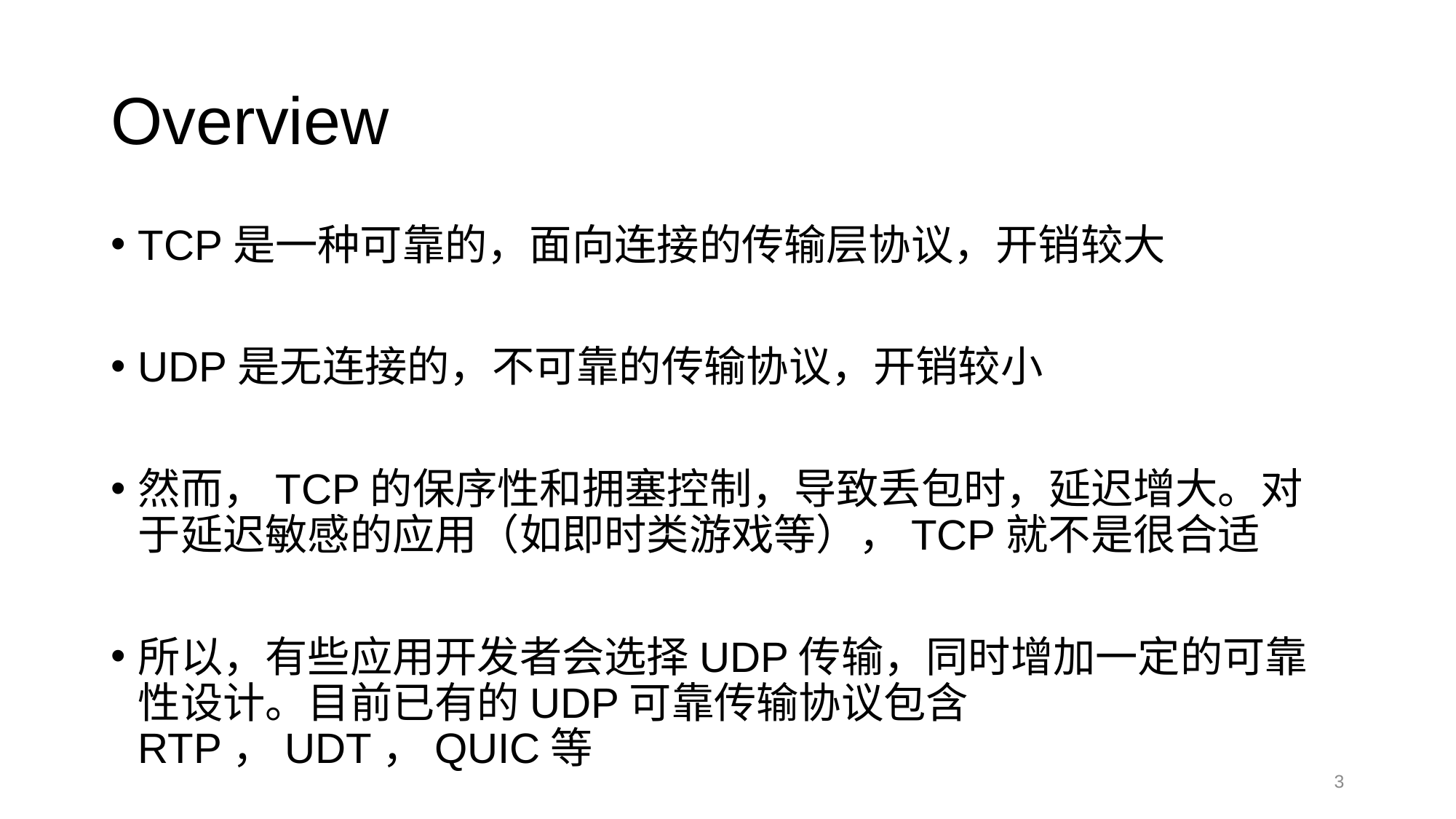

# Overview
TCP是一种可靠的，面向连接的传输层协议，开销较大

UDP是无连接的，不可靠的传输协议，开销较小

然而，TCP的保序性和拥塞控制，导致丢包时，延迟增大。对于延迟敏感的应用（如即时类游戏等），TCP就不是很合适

所以，有些应用开发者会选择UDP传输，同时增加一定的可靠性设计。目前已有的UDP可靠传输协议包含RTP，UDT，QUIC等
3